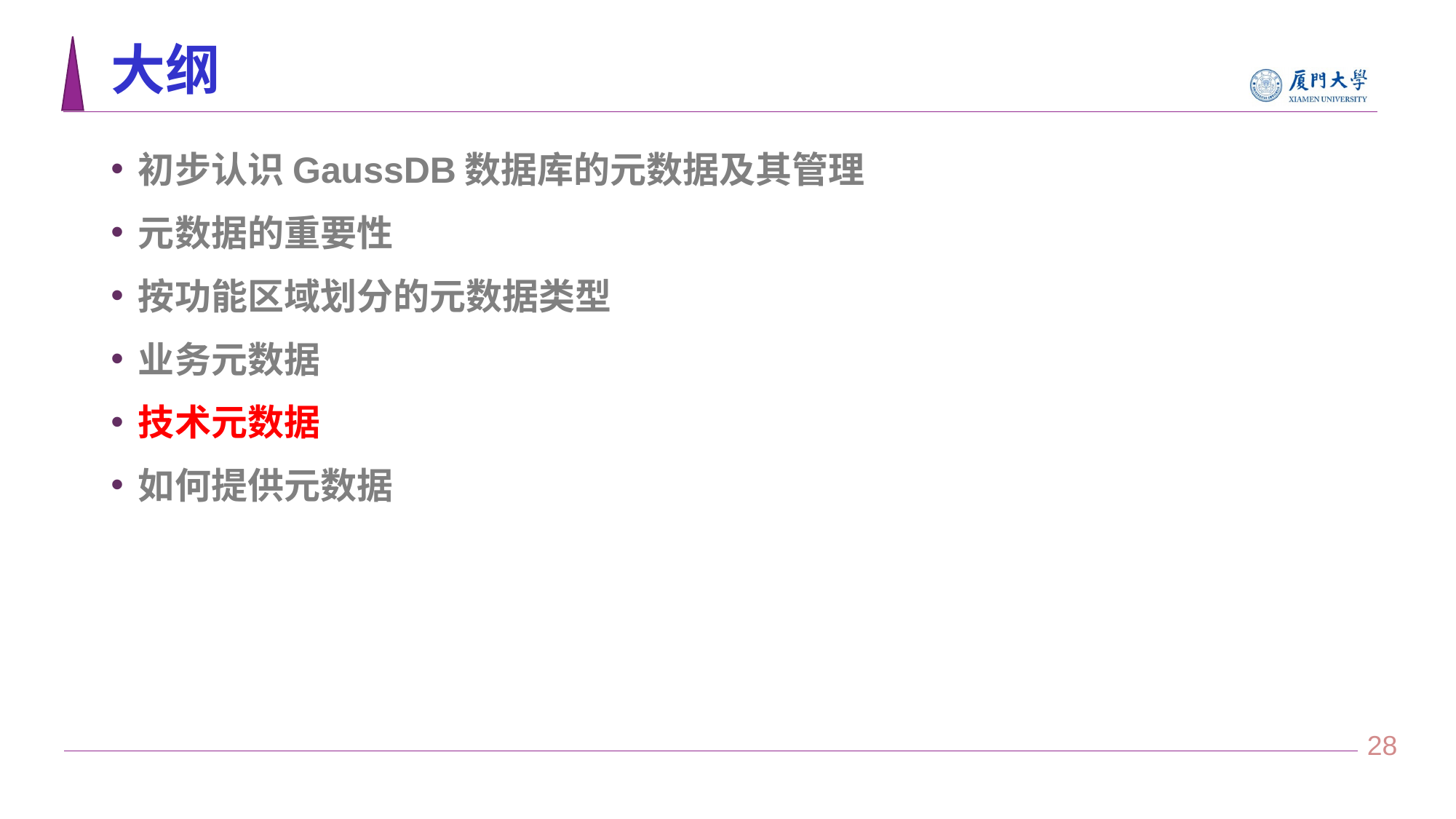

# 大纲
初步认识GaussDB数据库的元数据及其管理
元数据的重要性
按功能区域划分的元数据类型
业务元数据
技术元数据
如何提供元数据
28